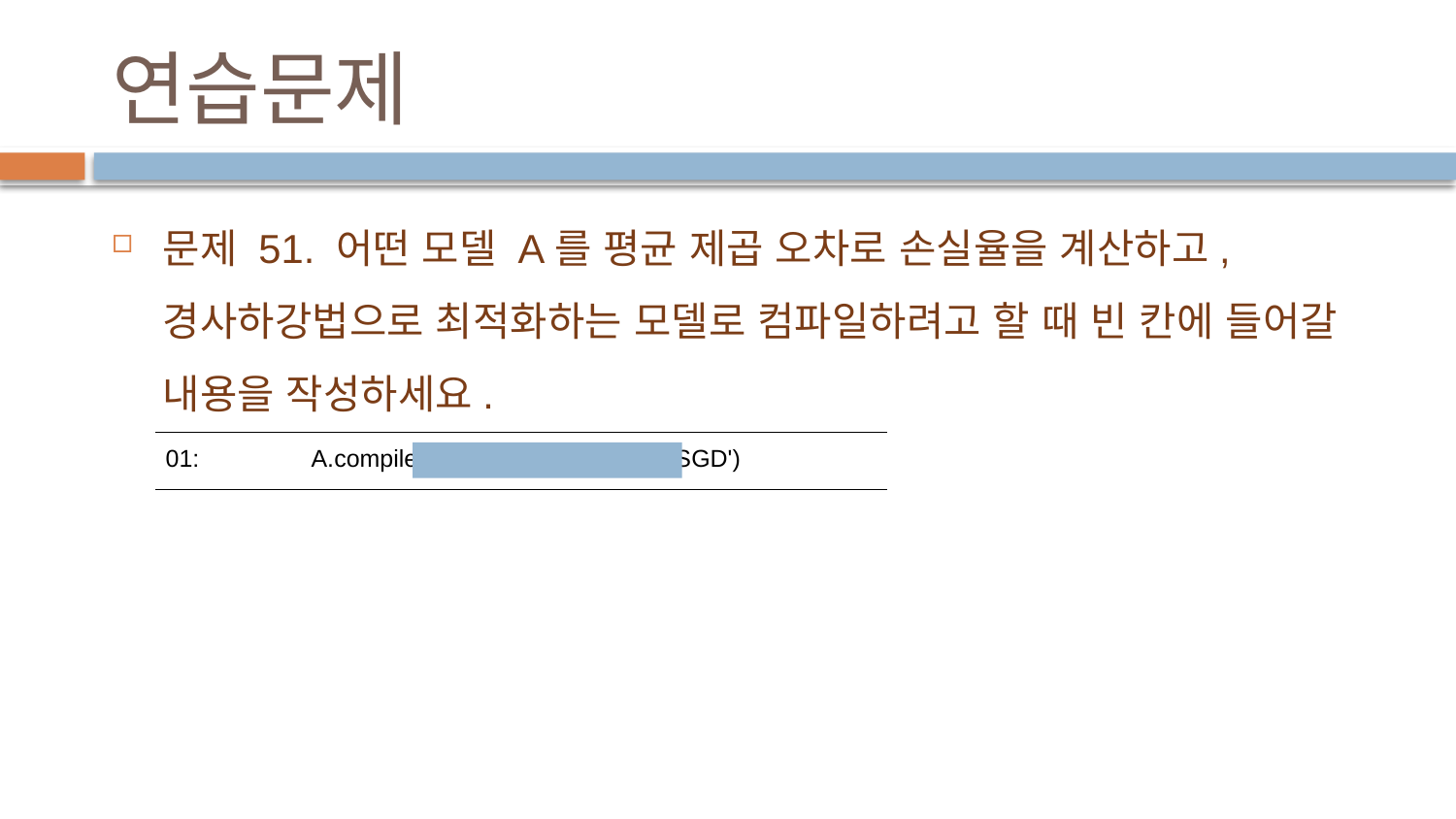

# 연습문제
문제 51. 어떤 모델 A를 평균 제곱 오차로 손실율을 계산하고, 경사하강법으로 최적화하는 모델로 컴파일하려고 할 때 빈 칸에 들어갈 내용을 작성하세요.
| 01: A.compile(loss='MSE', optimizer='SGD') |
| --- |